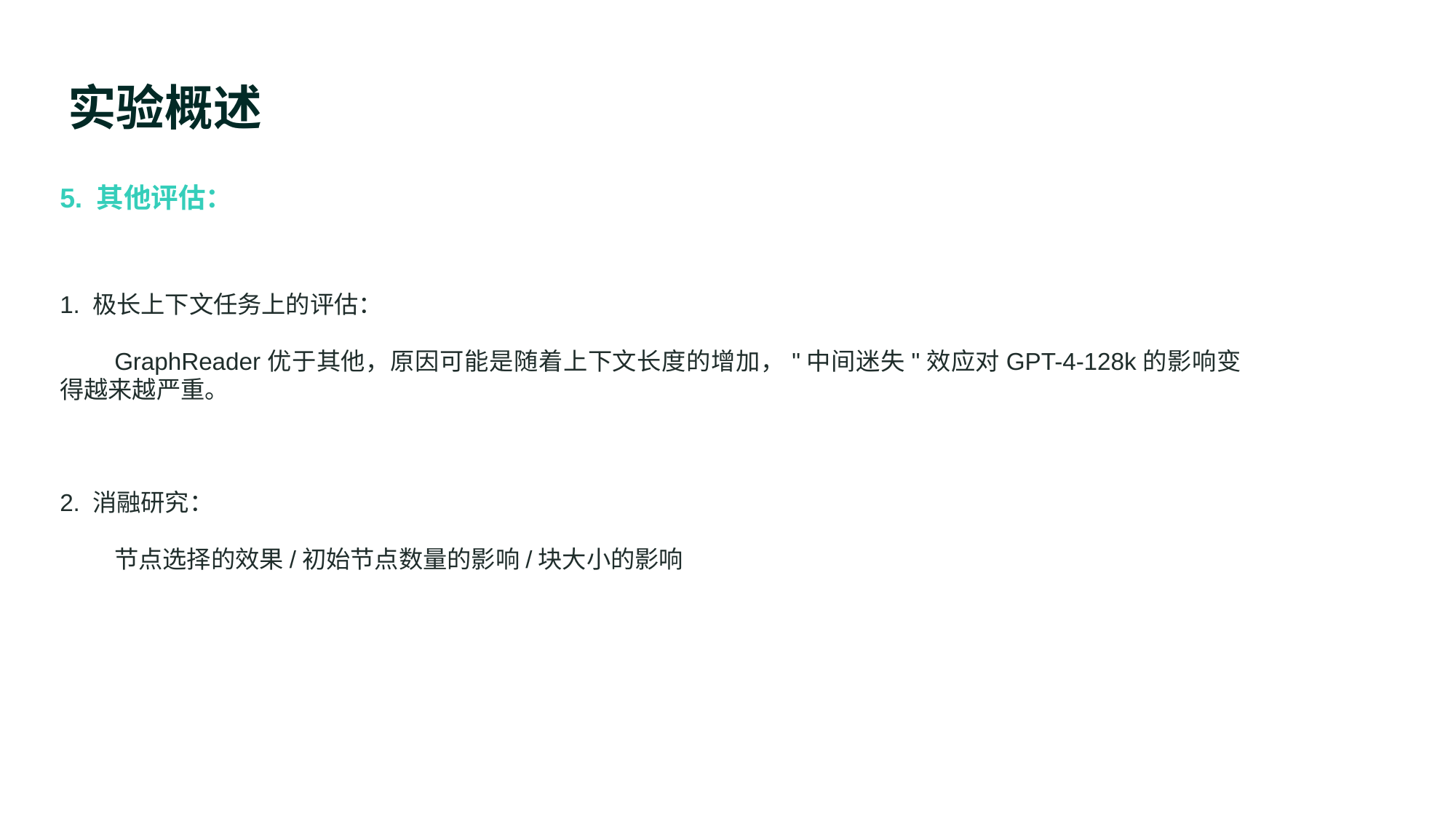

实验概述
5. 其他评估：

1. 极长上下文任务上的评估：
GraphReader优于其他，原因可能是随着上下文长度的增加，"中间迷失"效应对GPT-4-128k的影响变得越来越严重。

2. 消融研究：
节点选择的效果/初始节点数量的影响/块大小的影响